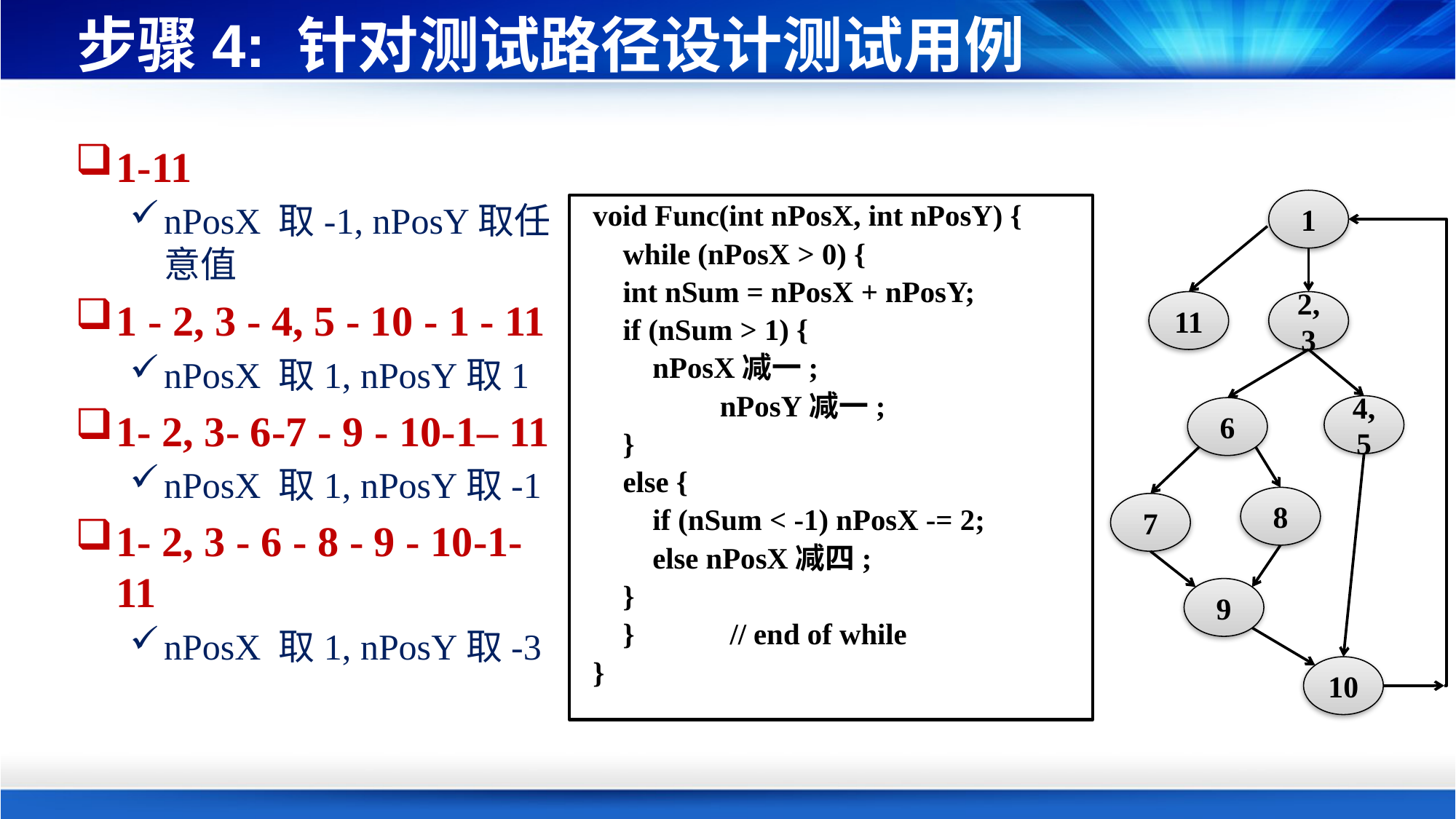

# 步骤4: 针对测试路径设计测试用例
1-11
nPosX 取-1, nPosY取任意值
1 - 2, 3 - 4, 5 - 10 - 1 - 11
nPosX 取1, nPosY取1
1- 2, 3- 6-7 - 9 - 10-1– 11
nPosX 取1, nPosY取-1
1- 2, 3 - 6 - 8 - 9 - 10-1-11
nPosX 取1, nPosY取-3

1
11
2,3
4,5
6
8
7
9
10
void Func(int nPosX, int nPosY) {
	while (nPosX > 0) {
		int nSum = nPosX + nPosY;
		if (nSum > 1) {
		    nPosX减一;
                 nPosY减一;
		}
		else {
		    if (nSum < -1) nPosX -= 2;
		    else nPosX减四;
		}
	}	// end of while
}